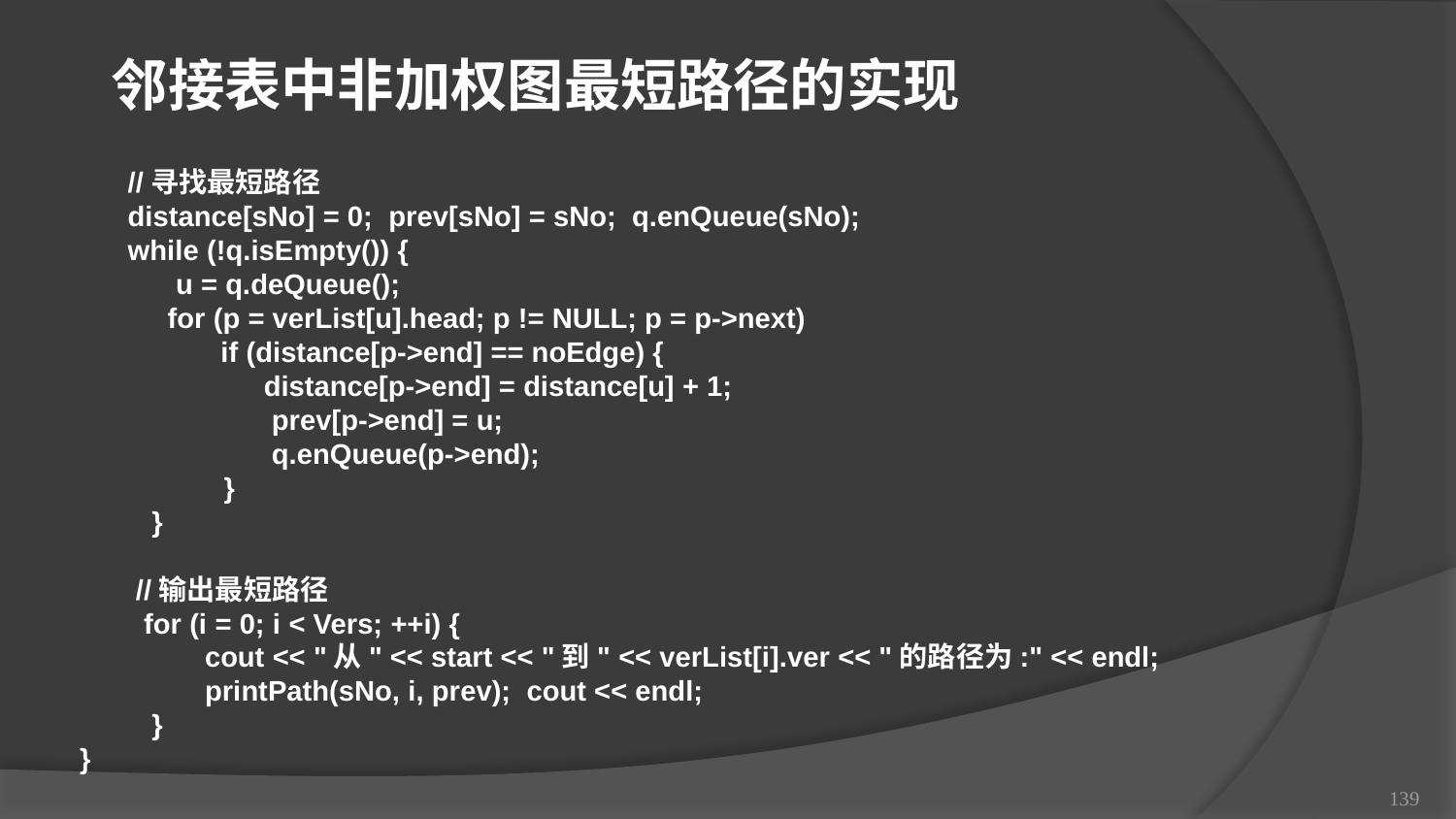

邻接表中非加权图最短路径的实现
       //寻找最短路径
       distance[sNo] = 0;  prev[sNo] = sNo;  q.enQueue(sNo);
       while (!q.isEmpty()) {
             u = q.deQueue();
            for (p = verList[u].head; p != NULL; p = p->next)
	           if (distance[p->end] == noEdge) {
                        distance[p->end] = distance[u] + 1;
                         prev[p->end] = u;
                         q.enQueue(p->end);
                   }
          }

        //输出最短路径
         for (i = 0; i < Vers; ++i) {
	         cout << "从" << start << "到" << verList[i].ver << "的路径为:" << endl;
	         printPath(sNo, i, prev);  cout << endl;
          }
 }
139